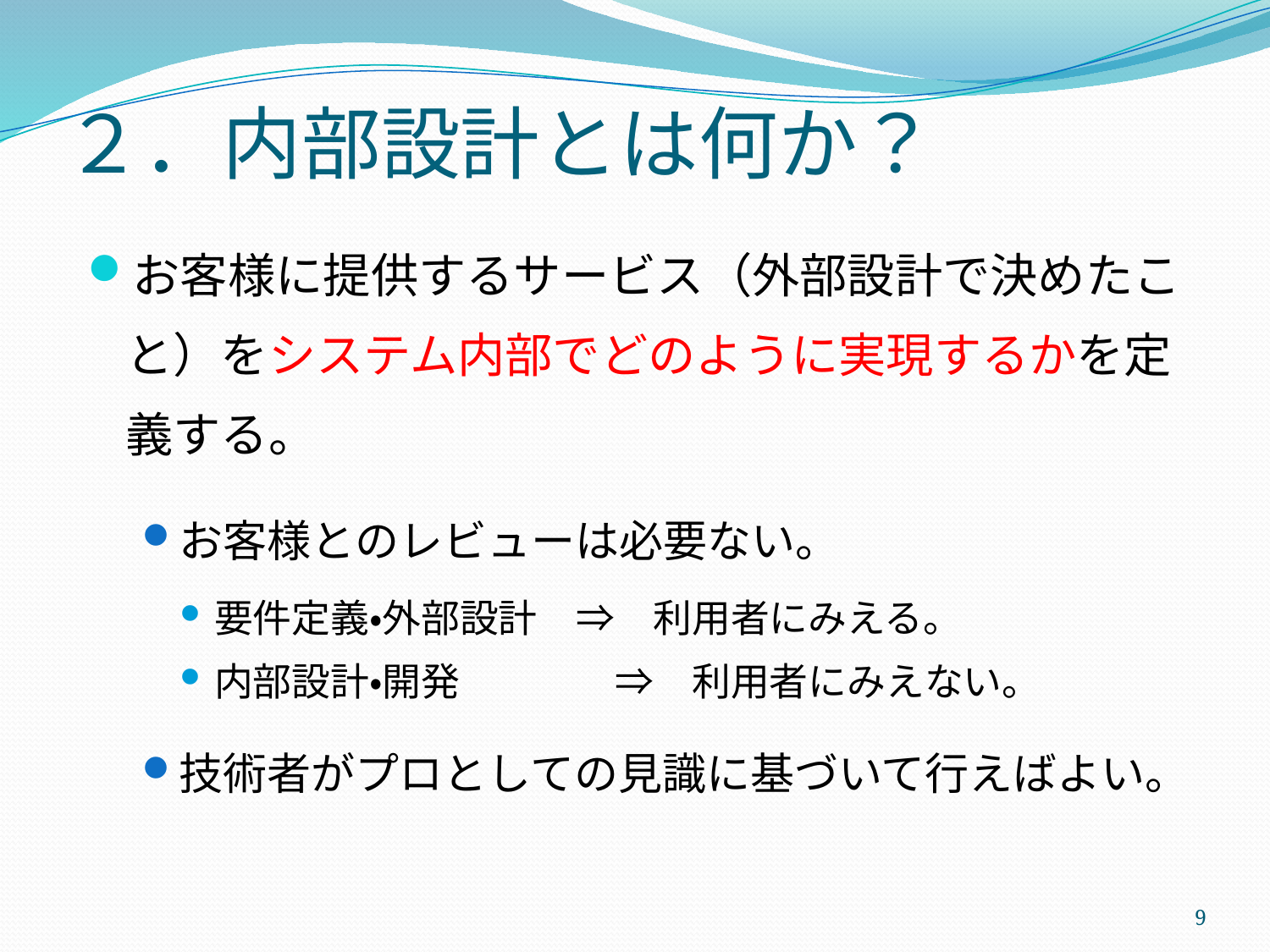

# ２．内部設計とは何か？
お客様に提供するサービス（外部設計で決めたこと）をシステム内部でどのように実現するかを定義する。
お客様とのレビューは必要ない。
要件定義・外部設計　⇒　利用者にみえる。
内部設計・開発　　　　⇒　利用者にみえない。
技術者がプロとしての見識に基づいて行えばよい。
9